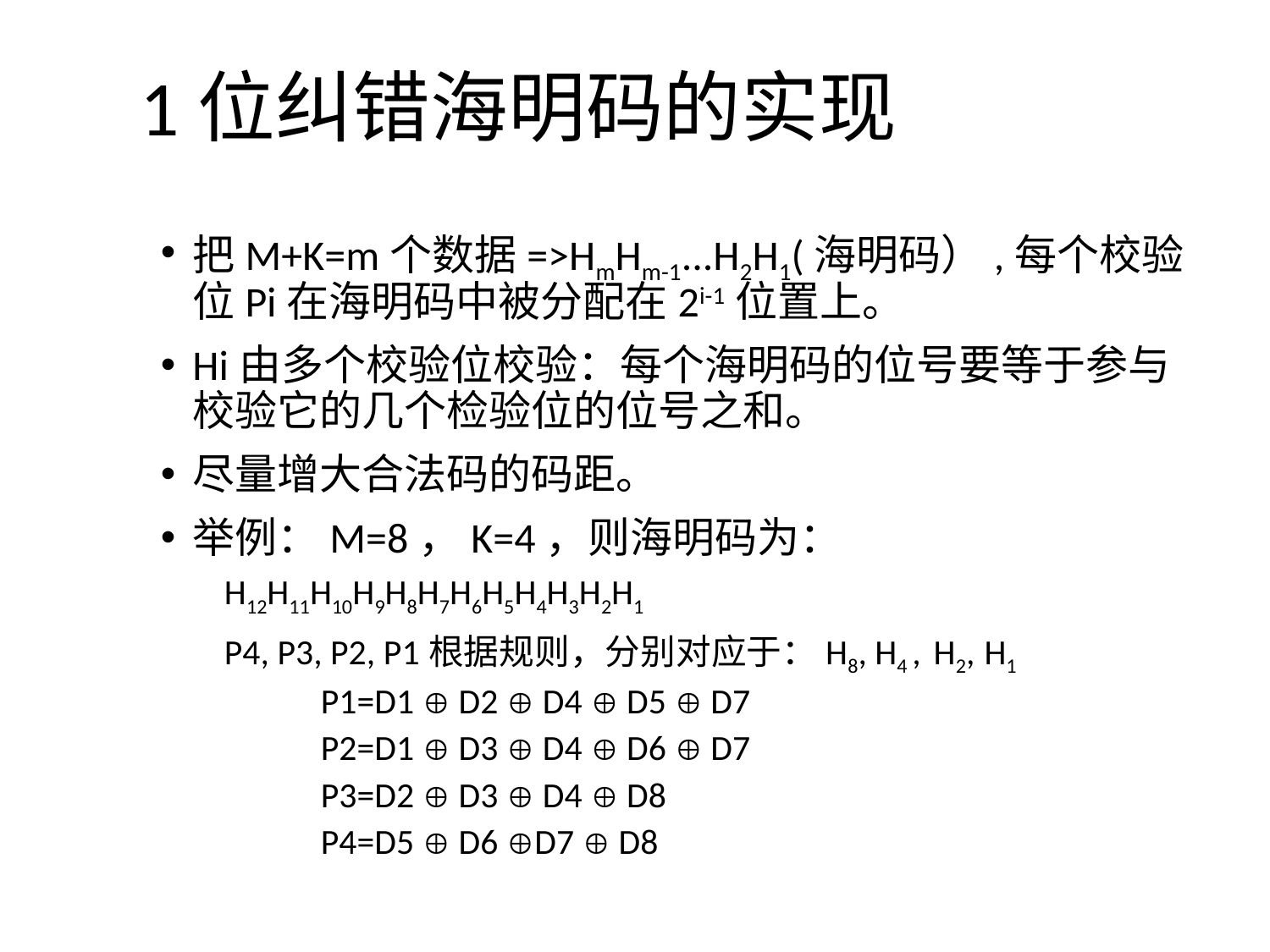

# 1位纠错海明码的实现
把M+K=m个数据=>HmHm-1...H2H1(海明码）,每个校验位Pi在海明码中被分配在2i-1位置上。
Hi由多个校验位校验：每个海明码的位号要等于参与校验它的几个检验位的位号之和。
尽量增大合法码的码距。
举例：M=8，K=4，则海明码为：
H12H11H10H9H8H7H6H5H4H3H2H1
P4, P3, P2, P1根据规则，分别对应于：H8, H4 ,  H2,  H1
            P1=D1 ⊕ D2 ⊕ D4 ⊕ D5 ⊕ D7
            P2=D1 ⊕ D3 ⊕ D4 ⊕ D6 ⊕ D7
            P3=D2 ⊕ D3 ⊕ D4 ⊕ D8
            P4=D5 ⊕ D6 ⊕D7 ⊕ D8